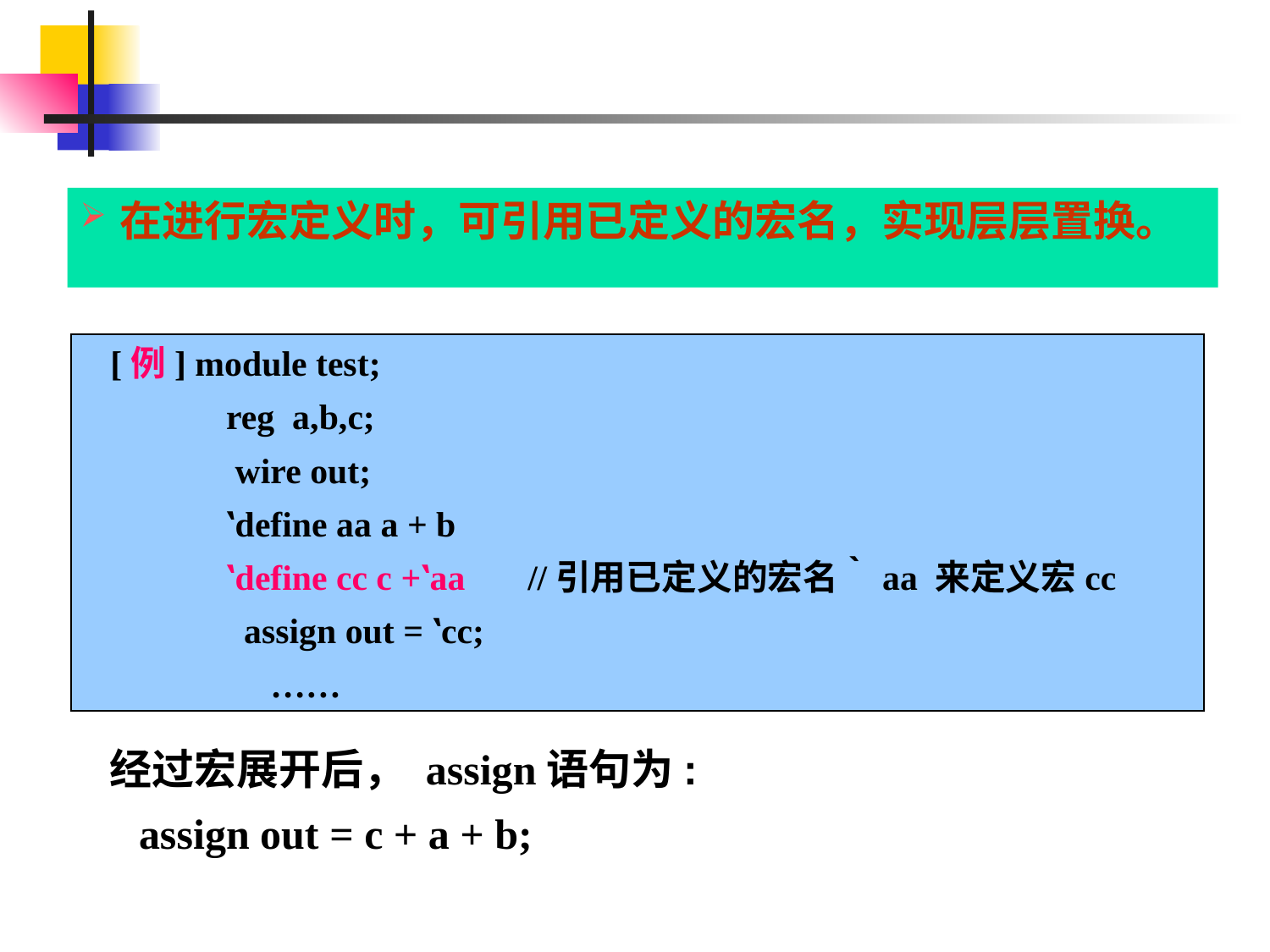

在进行宏定义时，可引用已定义的宏名，实现层层置换。
[例] module test;
                reg  a,b,c;
                 wire out;
                ‵define aa a + b
                ‵define cc c +‵aa       //引用已定义的宏名‵aa 来定义宏cc
                  assign out = ‵cc;
                     ……
经过宏展开后， assign语句为:
        assign out = c + a + b;
# 189